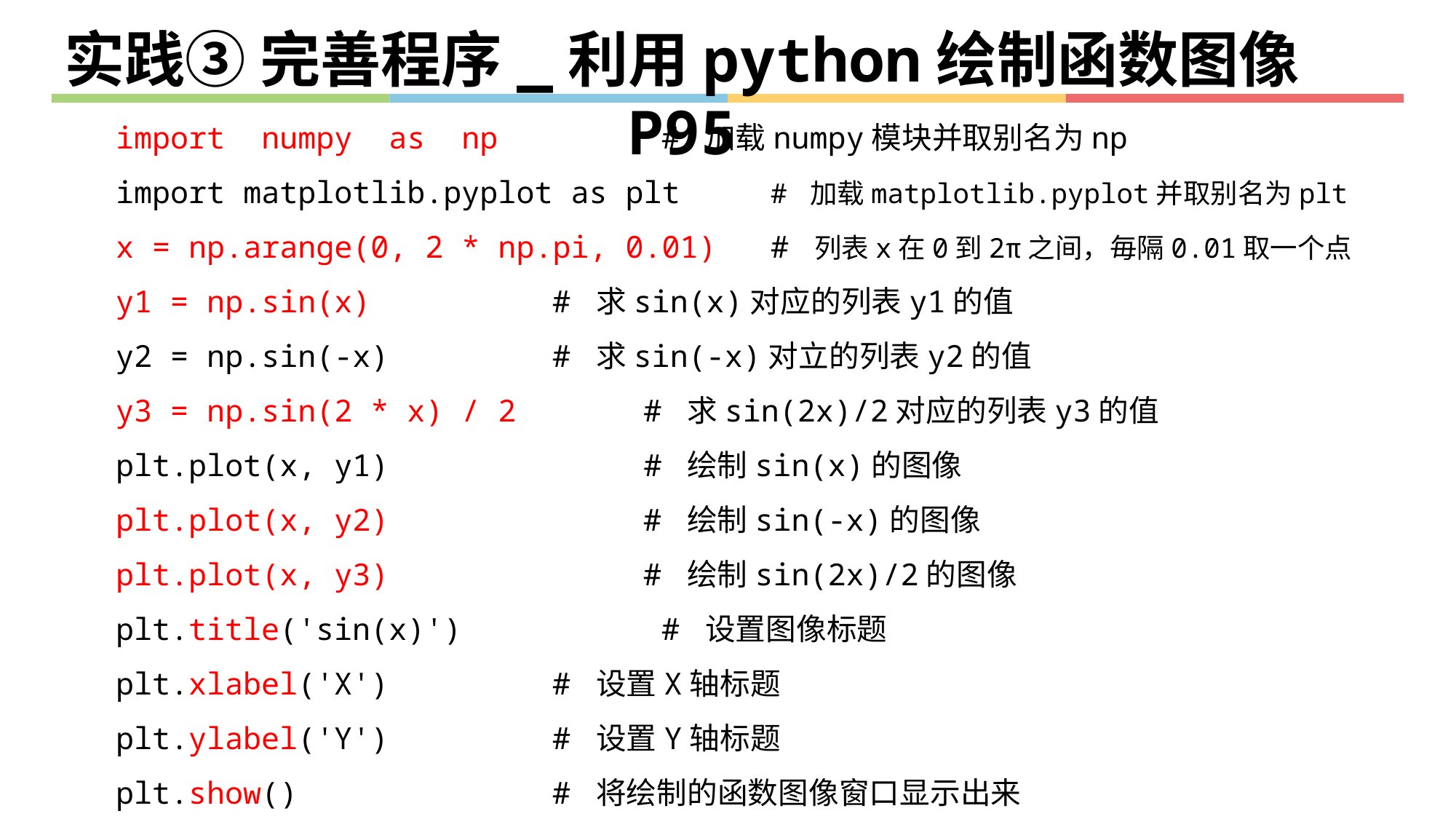

实践③ 完善程序_利用python绘制函数图像 P95
import  numpy  as  np		# 加载numpy模块并取别名为np
import matplotlib.pyplot as plt    	# 加载matplotlib.pyplot并取别名为plt
x = np.arange(0, 2 * np.pi, 0.01)   # 列表x在0到2π之间，毎隔0.01取一个点
y1 = np.sin(x) 		# 求sin(x)对应的列表y1的值
y2 = np.sin(-x)		# 求sin(-x)对立的列表y2的值
y3 = np.sin(2 * x) / 2       # 求sin(2x)/2对应的列表y3的值
plt.plot(x, y1)              # 绘制sin(x)的图像
plt.plot(x, y2)              # 绘制sin(-x)的图像
plt.plot(x, y3)              # 绘制sin(2x)/2的图像
plt.title('sin(x)')		# 设置图像标题
plt.xlabel('X')		# 设置X轴标题
plt.ylabel('Y') 		# 设置Y轴标题
plt.show()			# 将绘制的函数图像窗口显示出来